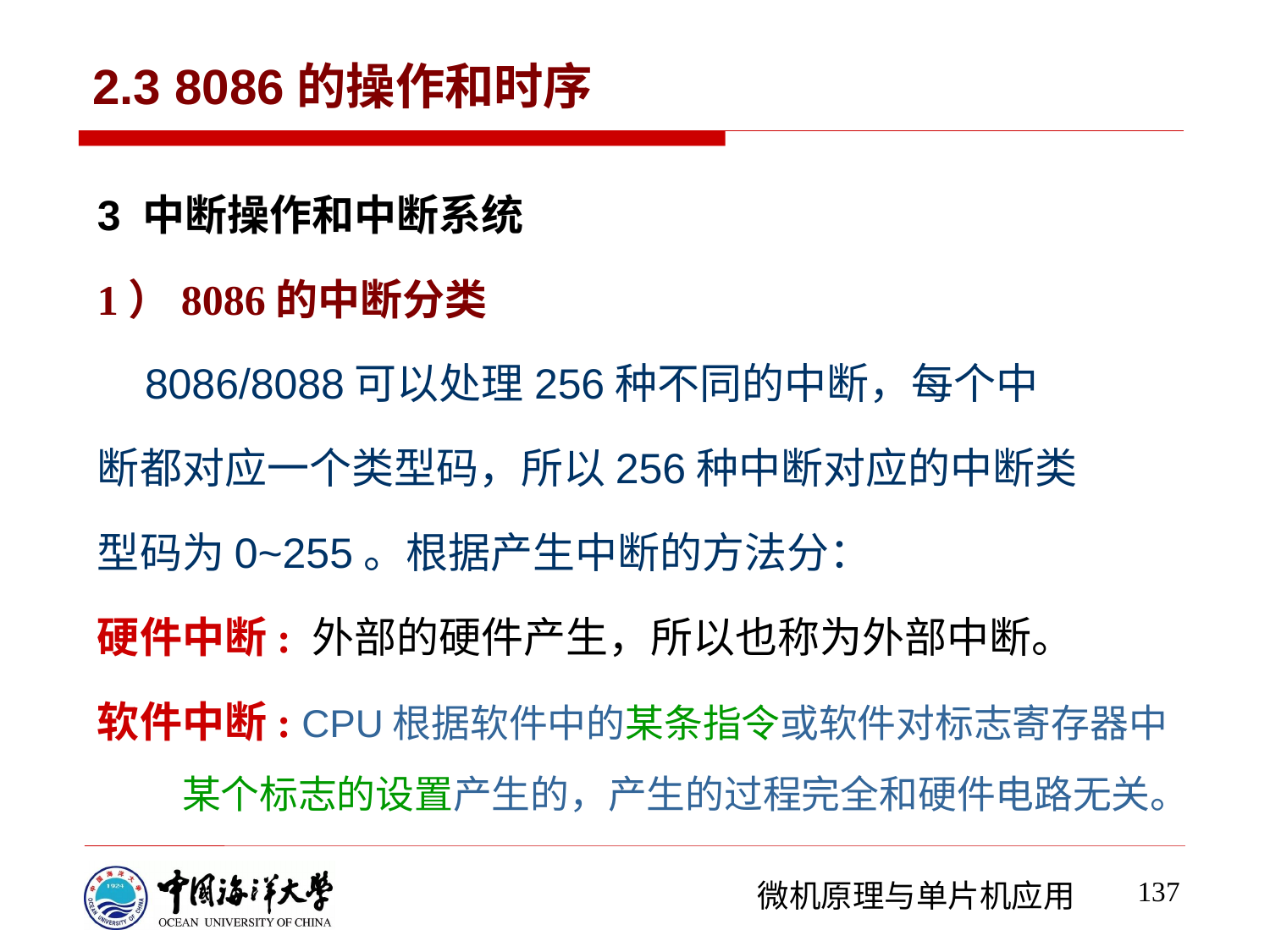

# 2.3 8086的操作和时序
3 中断操作和中断系统
1）8086的中断分类
    8086/8088可以处理256种不同的中断，每个中
断都对应一个类型码，所以256种中断对应的中断类
型码为0~255。根据产生中断的方法分：
硬件中断: 外部的硬件产生，所以也称为外部中断。
软件中断: CPU根据软件中的某条指令或软件对标志寄存器中某个标志的设置产生的，产生的过程完全和硬件电路无关。

137